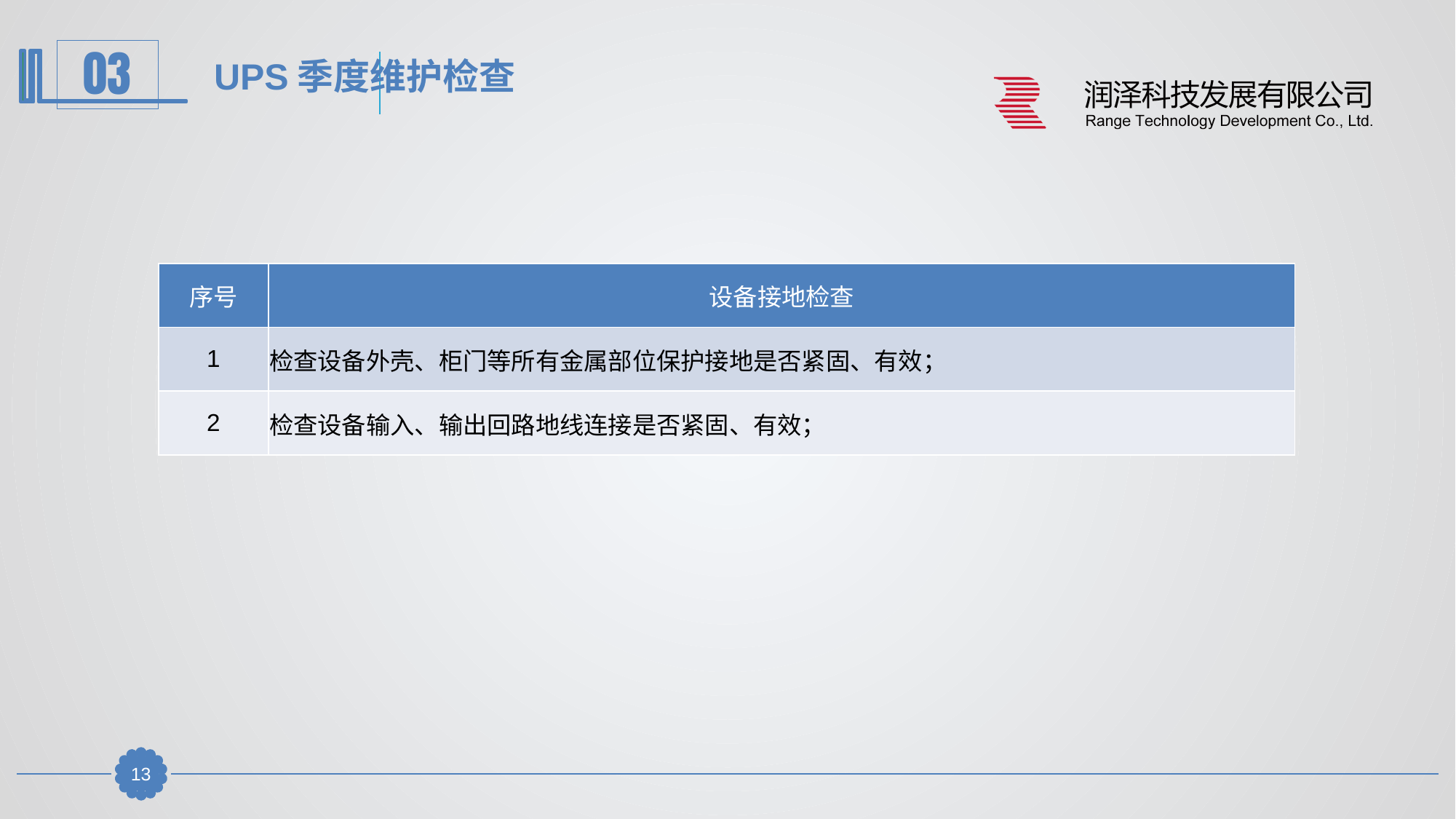

UPS季度维护检查
| 序号 | 设备接地检查 |
| --- | --- |
| 1 | 检查设备外壳、柜门等所有金属部位保护接地是否紧固、有效； |
| 2 | 检查设备输入、输出回路地线连接是否紧固、有效； |
13